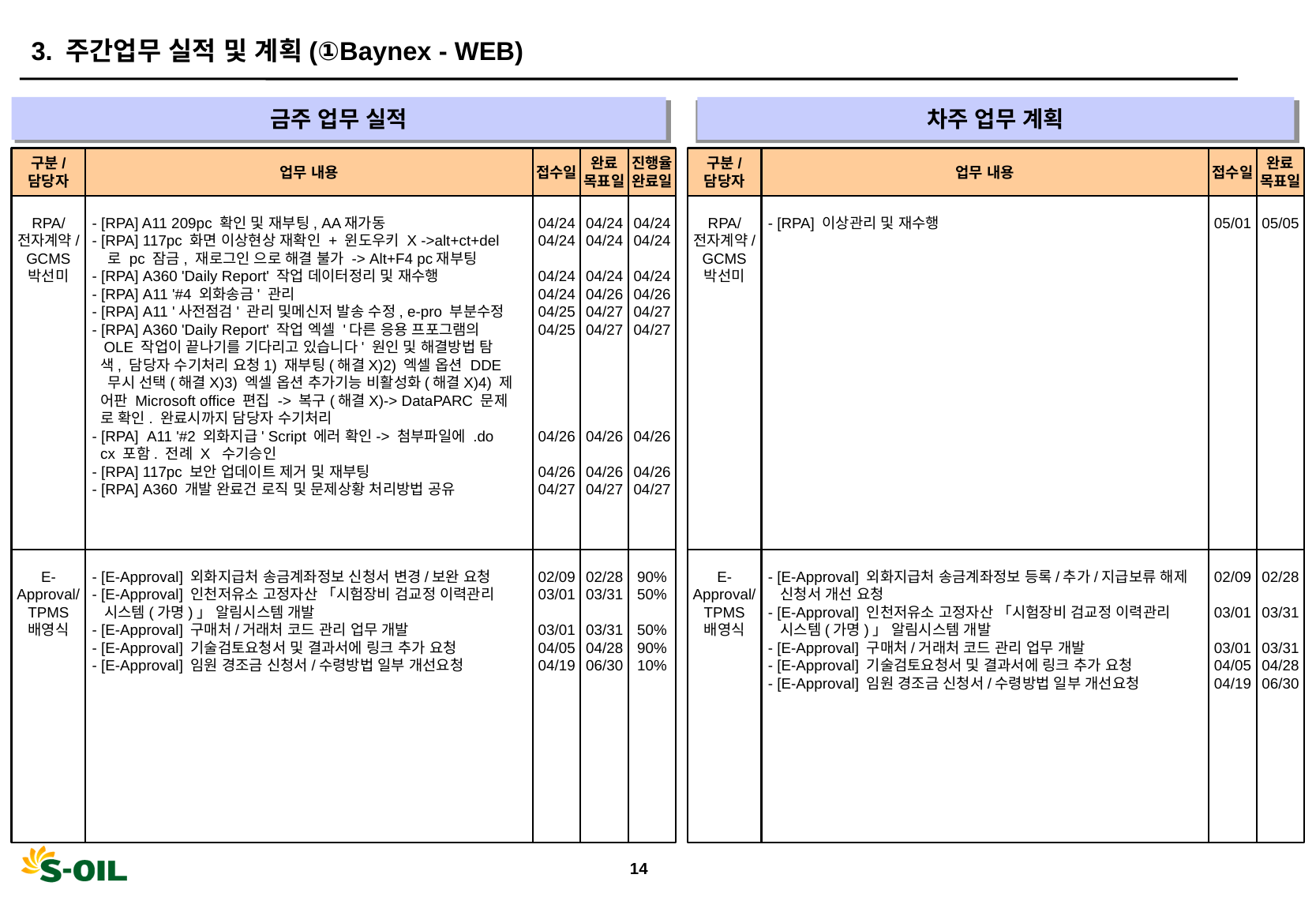

3. 주간업무 실적 및 계획(①Baynex - WEB)
금주 업무 실적
차주 업무 계획
" "
" "
구분/
담당자
업무 내용
접수일
완료
목표일
진행율
완료일
구분/
담당자
업무 내용
접수일
완료
목표일
RPA/
전자계약/
GCMS
박선미

- [RPA] A11 209pc 확인 및 재부팅, AA재가동
- [RPA] 117pc 화면 이상현상 재확인 + 윈도우키 X ->alt+ct+del
   로 pc 잠금, 재로그인 으로 해결 불가 -> Alt+F4 pc재부팅
- [RPA] A360 'Daily Report' 작업 데이터정리 및 재수행
- [RPA] A11 '#4 외화송금' 관리
- [RPA] A11 '사전점검' 관리 및메신저 발송 수정, e-pro 부분수정
- [RPA] A360 'Daily Report' 작업 엑셀 '다른 응용 프포그램의
  OLE 작업이 끝나기를 기다리고 있습니다' 원인 및 해결방법 탐
  색, 담당자 수기처리 요청1) 재부팅(해결X)2) 엑셀 옵션 DDE
   무시 선택(해결X)3) 엑셀 옵션 추가기능 비활성화(해결X)4) 제
  어판 Microsoft office 편집 -> 복구(해결X)-> DataPARC 문제
  로 확인. 완료시까지 담당자 수기처리
- [RPA]  A11 '#2 외화지급' Script 에러 확인-> 첨부파일에 .do
  cx 포함. 전례 X  수기승인
- [RPA] 117pc 보안 업데이트 제거 및 재부팅
- [RPA] A360 개발 완료건 로직 및 문제상황 처리방법 공유
04/24
04/24
04/24
04/24
04/25
04/25
04/26
04/26
04/27
04/24
04/24
04/24
04/26
04/27
04/27
04/26
04/26
04/27
04/24
04/24
04/24
04/26
04/27
04/27
04/26
04/26
04/27
RPA/
전자계약/
GCMS
박선미

- [RPA] 이상관리 및 재수행
05/01
05/05
E-Approval/
TPMS
배영식

- [E-Approval] 외화지급처 송금계좌정보 신청서 변경/보완 요청
- [E-Approval] 인천저유소 고정자산 「시험장비 검교정 이력관리
   시스템(가명)」 알림시스템 개발
- [E-Approval] 구매처/거래처 코드 관리 업무 개발
- [E-Approval] 기술검토요청서 및 결과서에 링크 추가 요청
- [E-Approval] 임원 경조금 신청서/수령방법 일부 개선요청
02/09
03/01
03/01
04/05
04/19
02/28
03/31
03/31
04/28
06/30
90%
50%
50%
90%
10%
E-Approval/
TPMS
배영식

- [E-Approval] 외화지급처 송금계좌정보 등록/추가/지급보류 해제
   신청서 개선 요청
- [E-Approval] 인천저유소 고정자산 「시험장비 검교정 이력관리
   시스템(가명)」 알림시스템 개발
- [E-Approval] 구매처/거래처 코드 관리 업무 개발
- [E-Approval] 기술검토요청서 및 결과서에 링크 추가 요청
- [E-Approval] 임원 경조금 신청서/수령방법 일부 개선요청
02/09
03/01
03/01
04/05
04/19
02/28
03/31
03/31
04/28
06/30